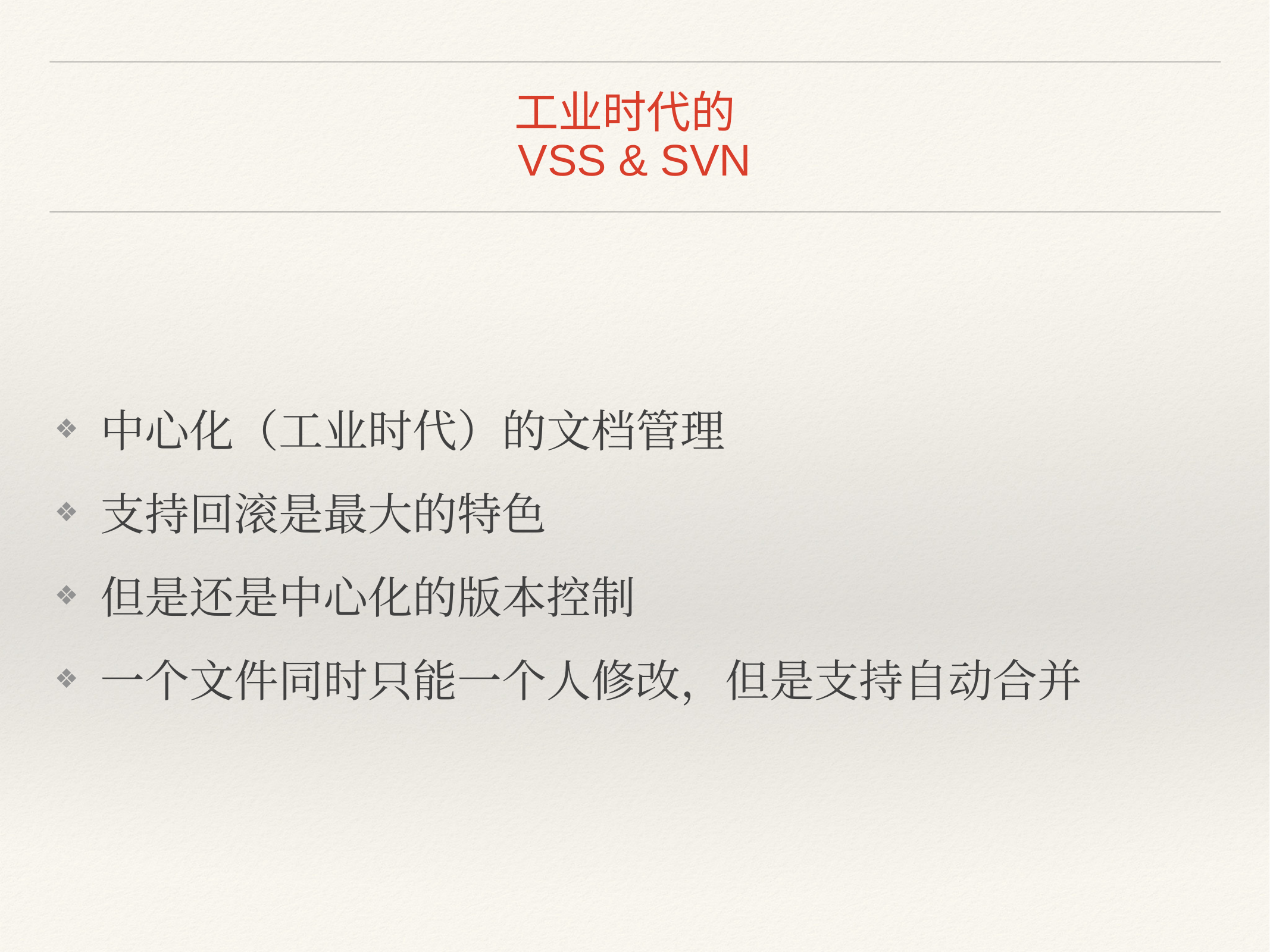

# 工业时代的 VSS & SVN
中心化（工业时代）的文档管理
支持回滚是最大的特色
但是还是中心化的版本控制
一个文件同时只能一个人修改，但是支持自动合并